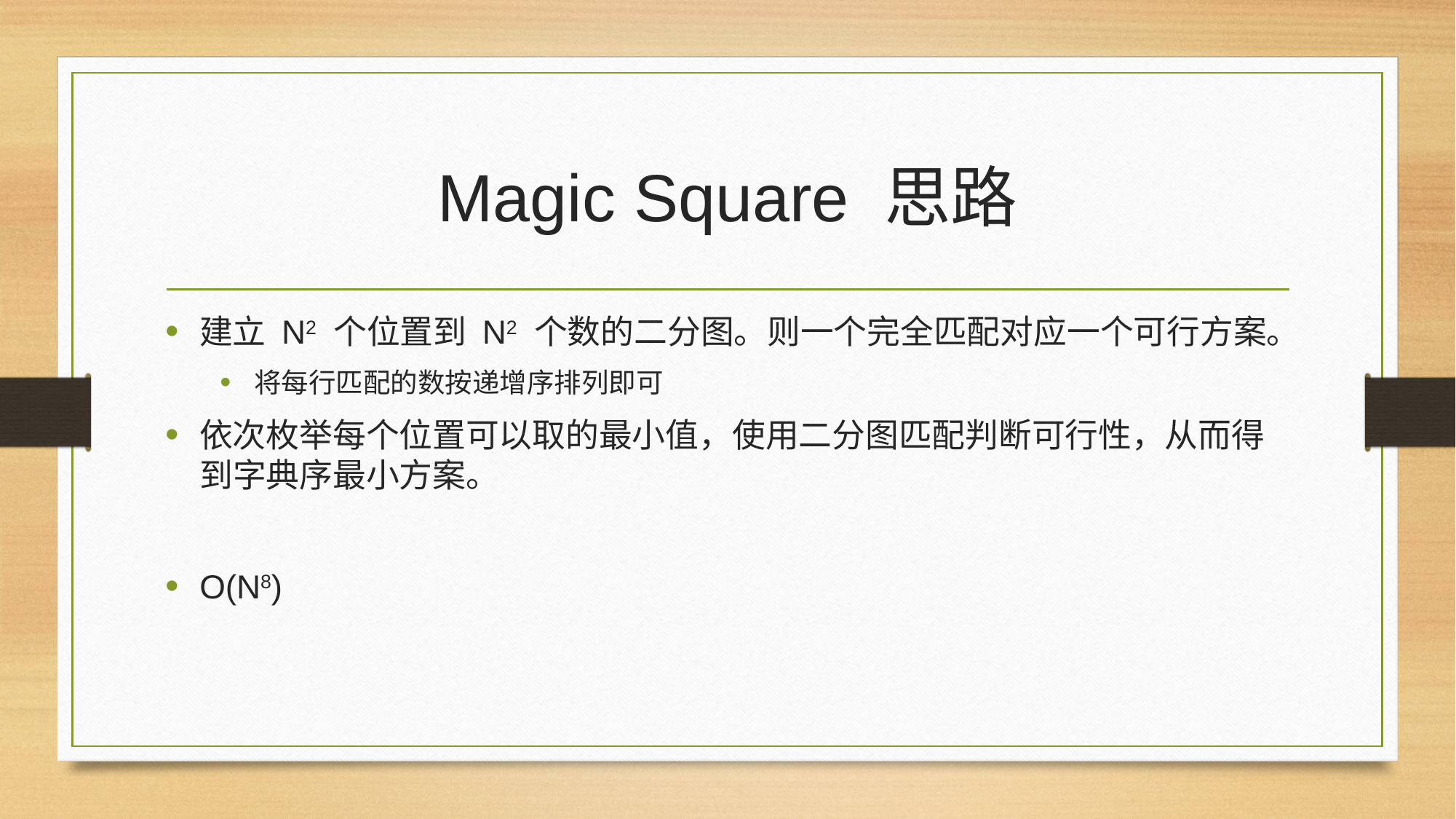

# Magic Square 思路
建立 N2 个位置到 N2 个数的二分图。则一个完全匹配对应一个可行方案。
将每行匹配的数按递增序排列即可
依次枚举每个位置可以取的最小值，使用二分图匹配判断可行性，从而得到字典序最小方案。

O(N8)